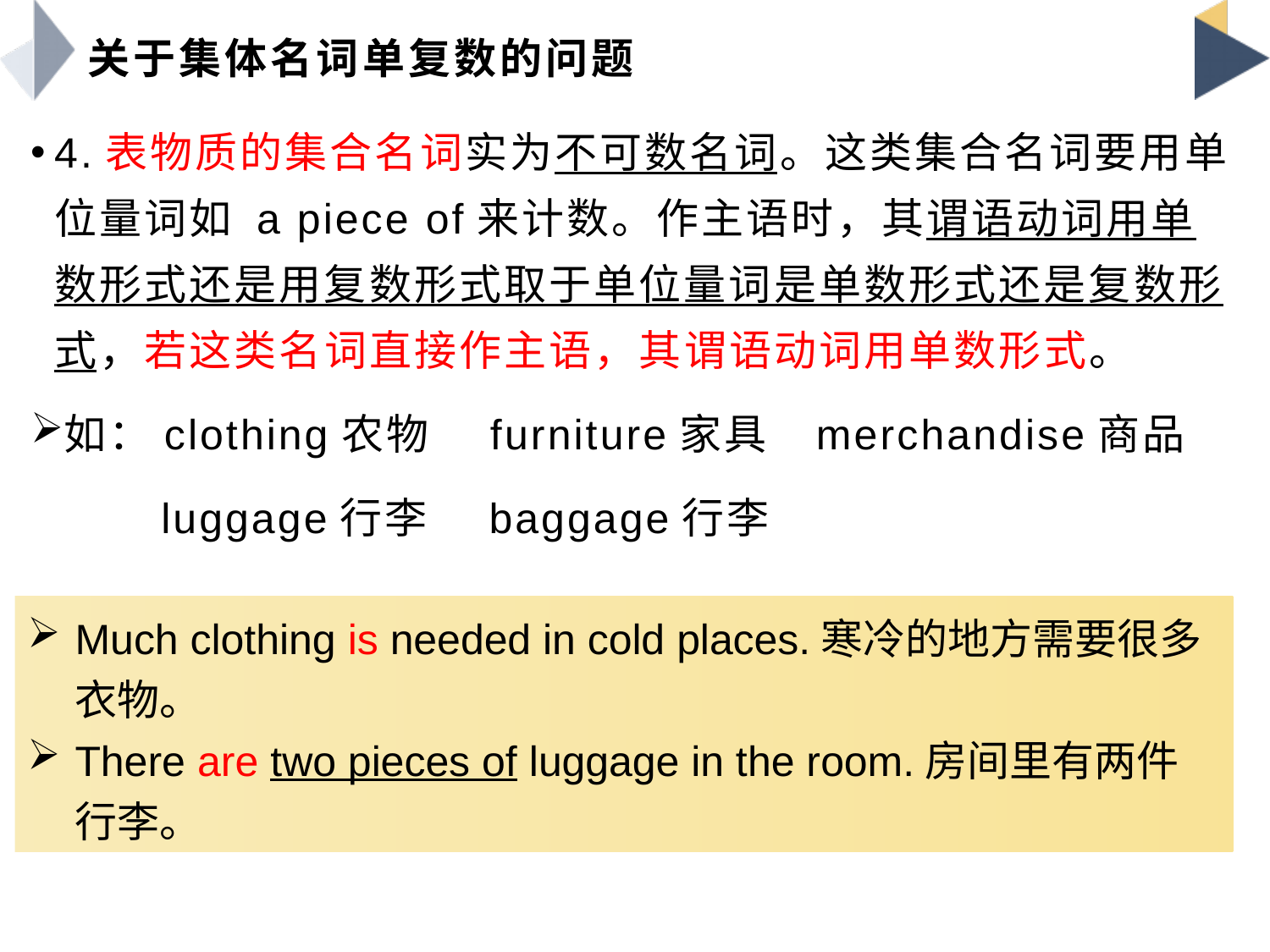

# 关于集体名词单复数的问题
4.表物质的集合名词实为不可数名词。这类集合名词要用单位量词如 a piece of来计数。作主语时，其谓语动词用单数形式还是用复数形式取于单位量词是单数形式还是复数形式，若这类名词直接作主语，其谓语动词用单数形式。
如：clothing农物    furniture家具   merchandise商品
         luggage行李    baggage行李
Much clothing is needed in cold places.寒冷的地方需要很多衣物。
There are two pieces of luggage in the room.房间里有两件行李。